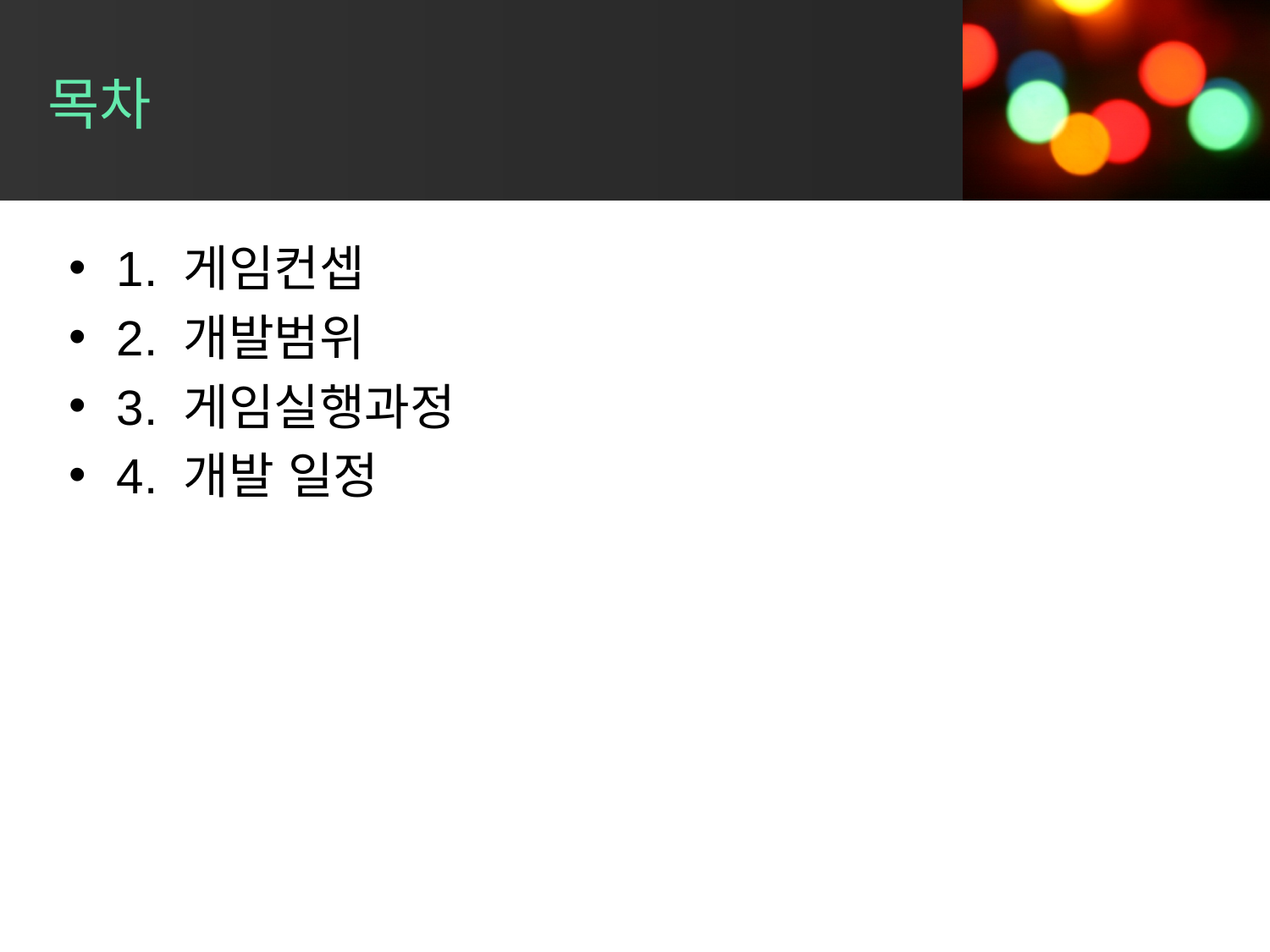

# 목차
1. 게임컨셉
2. 개발범위
3. 게임실행과정
4. 개발 일정